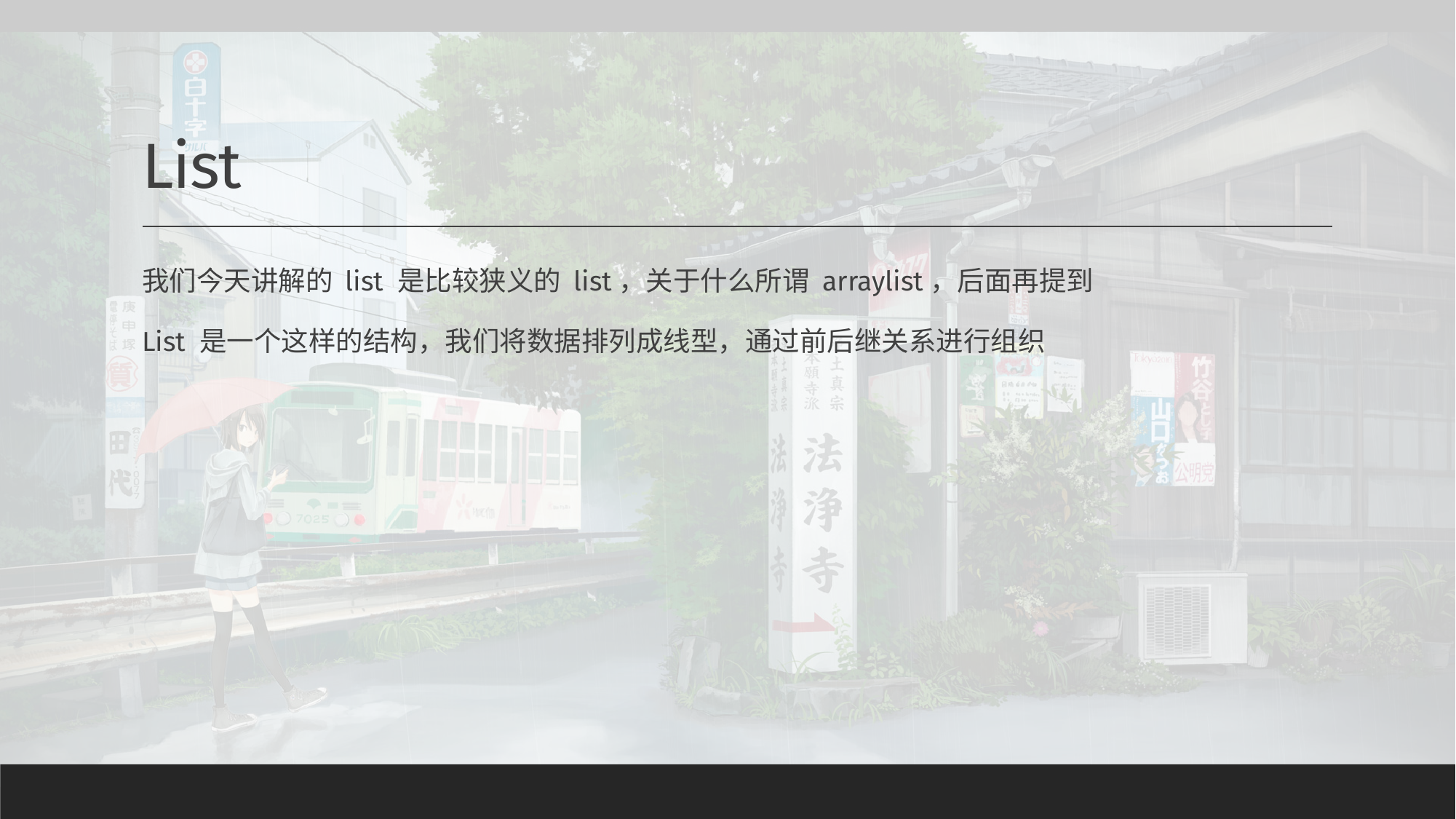

# List
我们今天讲解的 list 是比较狭义的 list，关于什么所谓 arraylist，后面再提到
List 是一个这样的结构，我们将数据排列成线型，通过前后继关系进行组织